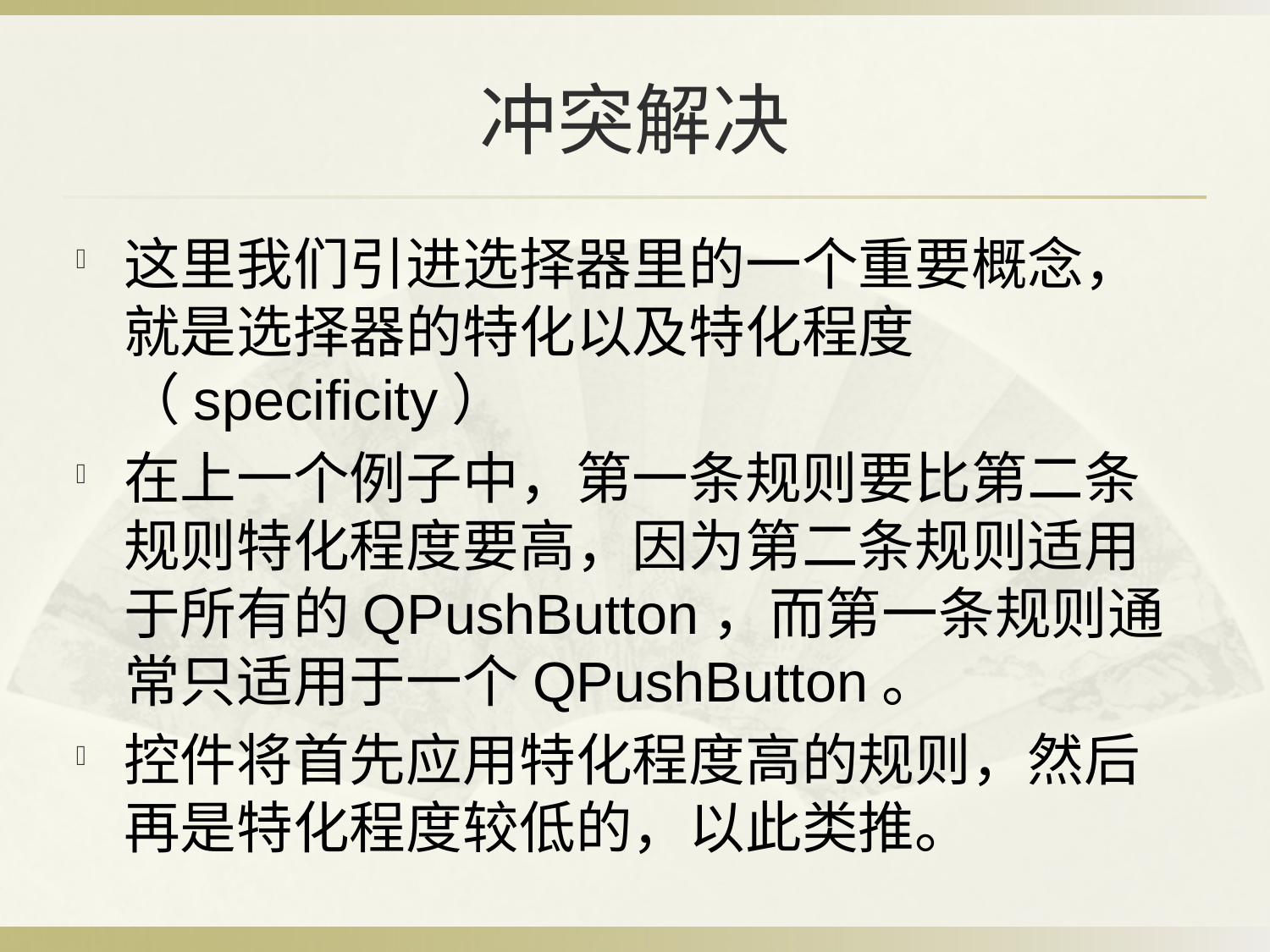

# 冲突解决
这里我们引进选择器里的一个重要概念，就是选择器的特化以及特化程度（specificity）
在上一个例子中，第一条规则要比第二条规则特化程度要高，因为第二条规则适用于所有的QPushButton，而第一条规则通常只适用于一个QPushButton。
控件将首先应用特化程度高的规则，然后再是特化程度较低的，以此类推。